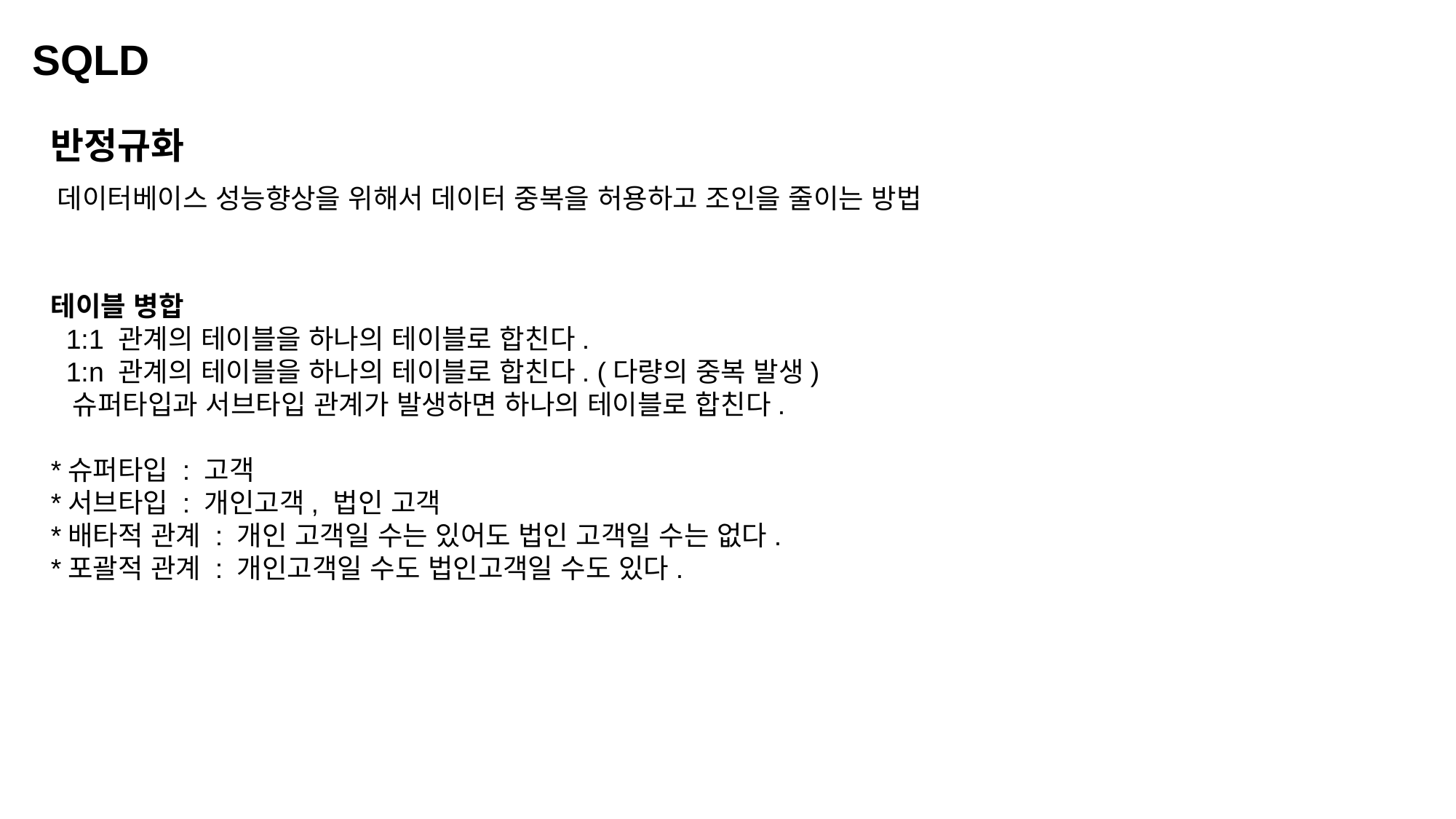

SQLD
반정규화
데이터베이스 성능향상을 위해서 데이터 중복을 허용하고 조인을 줄이는 방법
테이블 병합
  1:1 관계의 테이블을 하나의 테이블로 합친다.
  1:n 관계의 테이블을 하나의 테이블로 합친다. (다량의 중복 발생)
  슈퍼타입과 서브타입 관계가 발생하면 하나의 테이블로 합친다.

*슈퍼타입 : 고객
*서브타입 : 개인고객, 법인 고객
*배타적 관계 : 개인 고객일 수는 있어도 법인 고객일 수는 없다.
*포괄적 관계 : 개인고객일 수도 법인고객일 수도 있다.